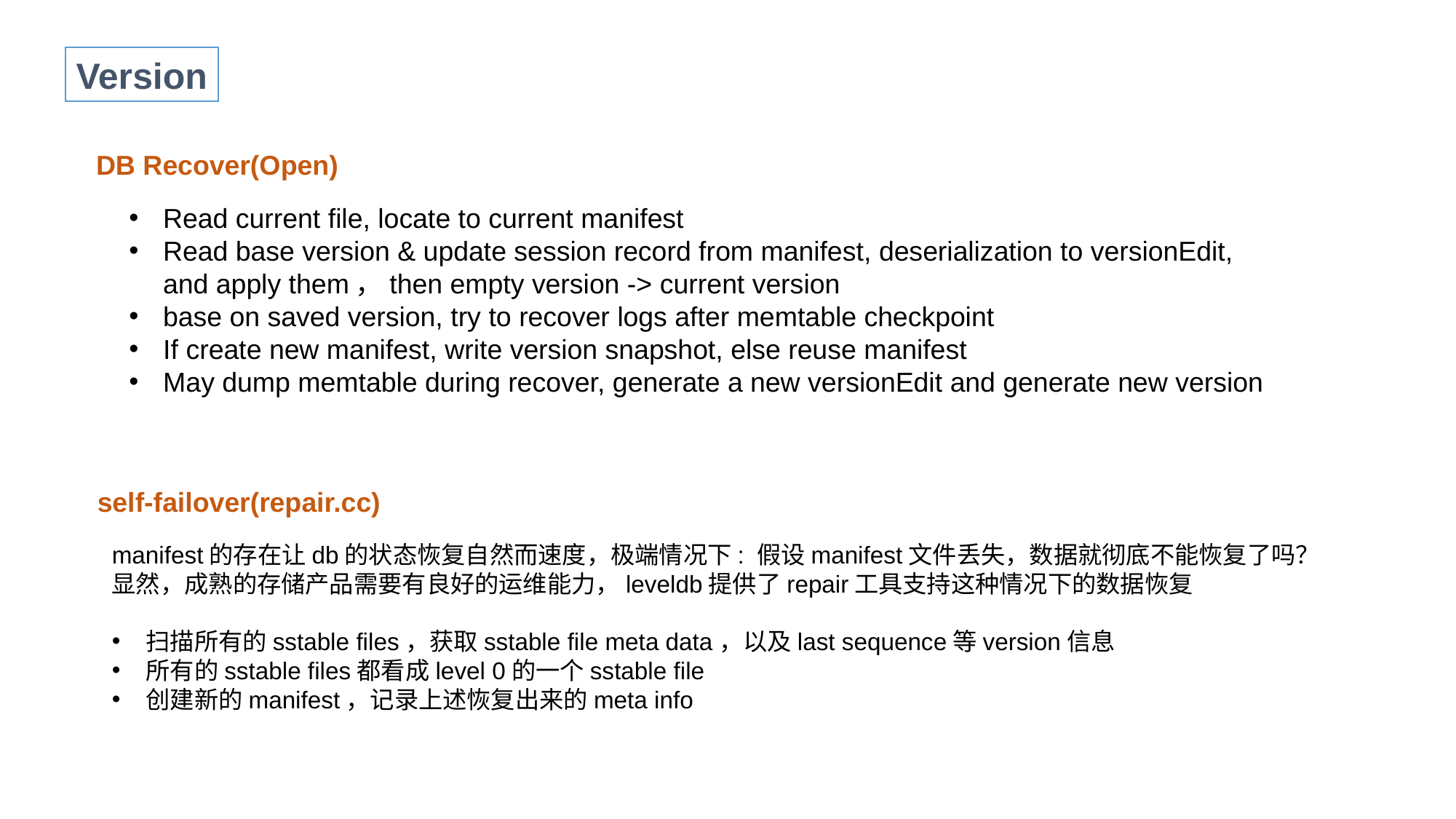

Version
DB Recover(Open)
Read current file, locate to current manifest
Read base version & update session record from manifest, deserialization to versionEdit,  and apply them，then empty version -> current version
base on saved version, try to recover logs after memtable checkpoint
If create new manifest, write version snapshot, else reuse manifest
May dump memtable during recover, generate a new versionEdit and generate new version
self-failover(repair.cc)
manifest的存在让db的状态恢复自然而速度，极端情况下: 假设manifest文件丢失，数据就彻底不能恢复了吗？
显然，成熟的存储产品需要有良好的运维能力，leveldb提供了repair工具支持这种情况下的数据恢复

扫描所有的sstable files，获取sstable file meta data，以及last sequence等version信息
所有的sstable files都看成level 0的一个sstable file
创建新的manifest，记录上述恢复出来的meta info